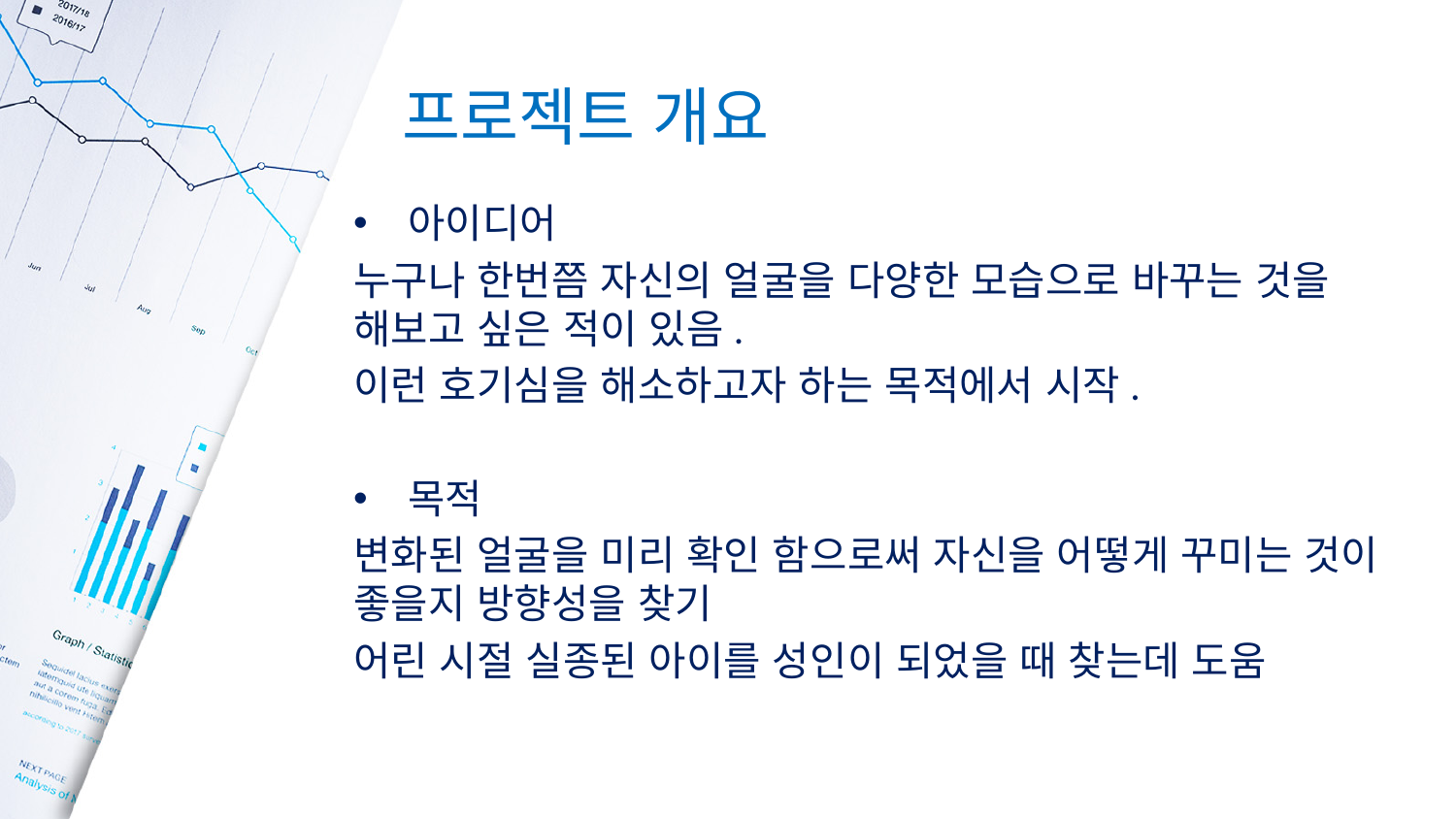

# 프로젝트 개요
아이디어
누구나 한번쯤 자신의 얼굴을 다양한 모습으로 바꾸는 것을 해보고 싶은 적이 있음.
이런 호기심을 해소하고자 하는 목적에서 시작.

목적
변화된 얼굴을 미리 확인 함으로써 자신을 어떻게 꾸미는 것이 좋을지 방향성을 찾기
어린 시절 실종된 아이를 성인이 되었을 때 찾는데 도움